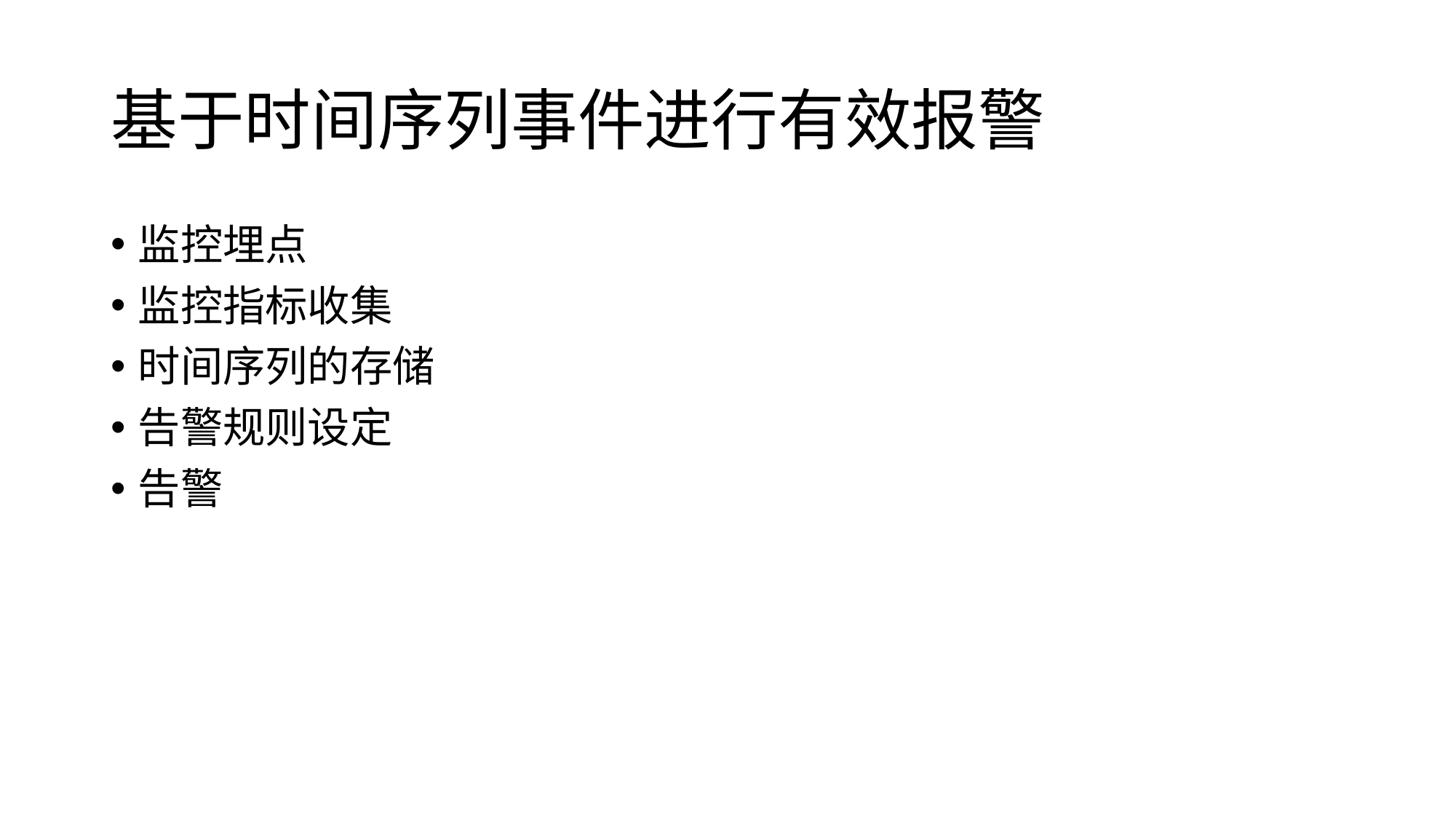

# 基于时间序列事件进行有效报警
监控埋点
监控指标收集
时间序列的存储
告警规则设定
告警